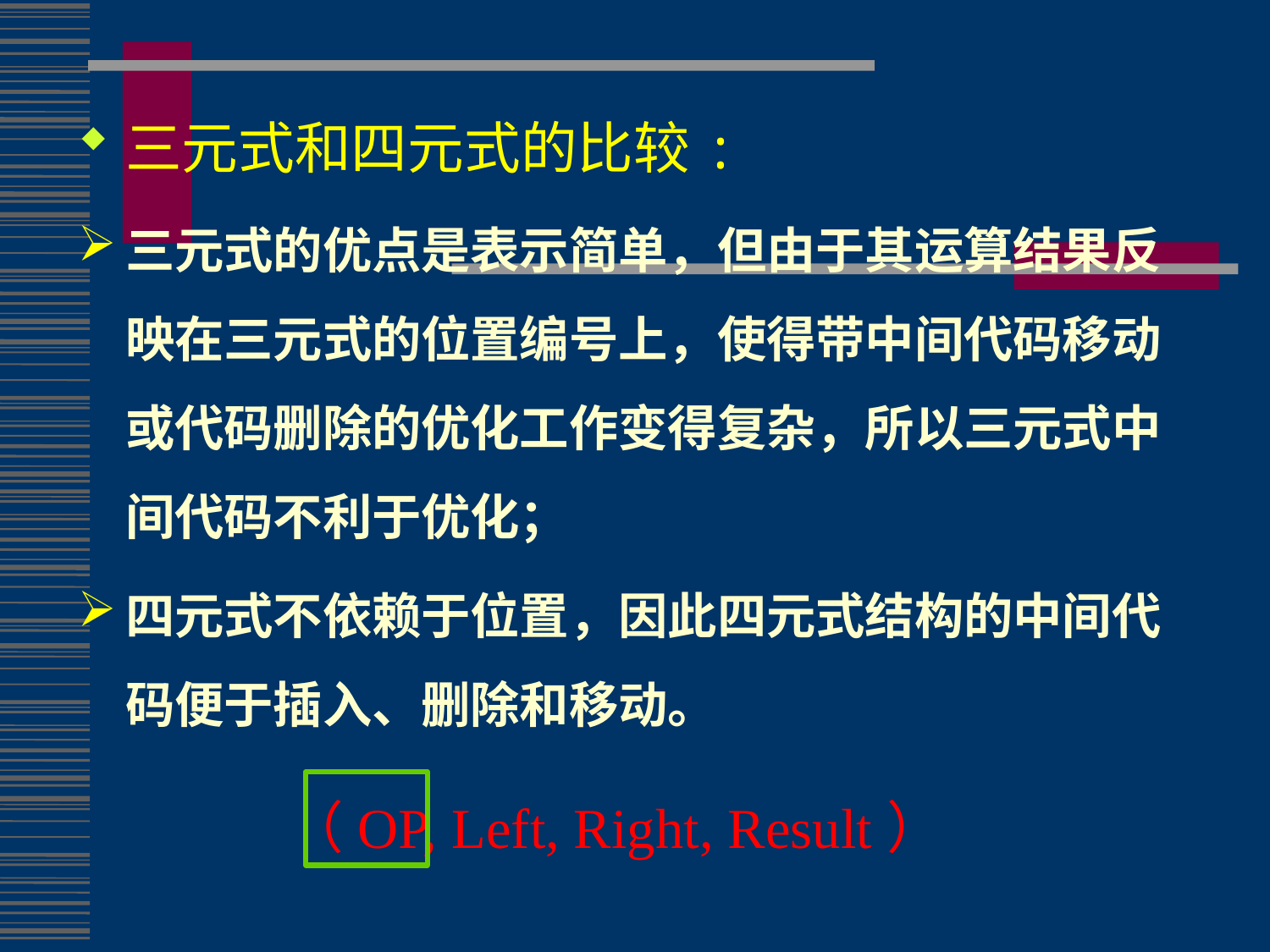

三元式和四元式的比较:
三元式的优点是表示简单，但由于其运算结果反映在三元式的位置编号上，使得带中间代码移动或代码删除的优化工作变得复杂，所以三元式中间代码不利于优化；
四元式不依赖于位置，因此四元式结构的中间代码便于插入、删除和移动。

（OP, Left, Right, Result）